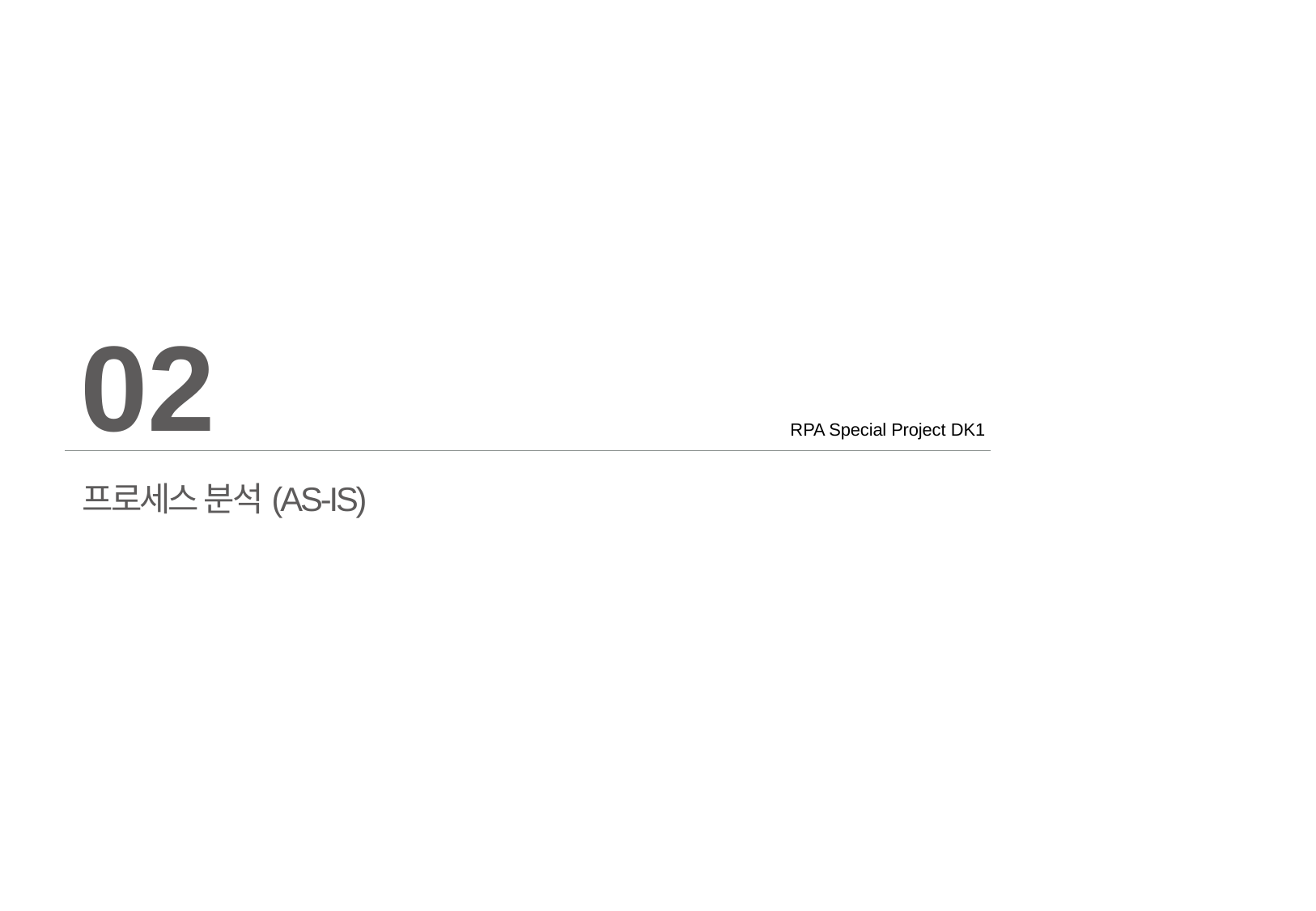

02
RPA Special Project DK1
프로세스 분석(AS-IS)